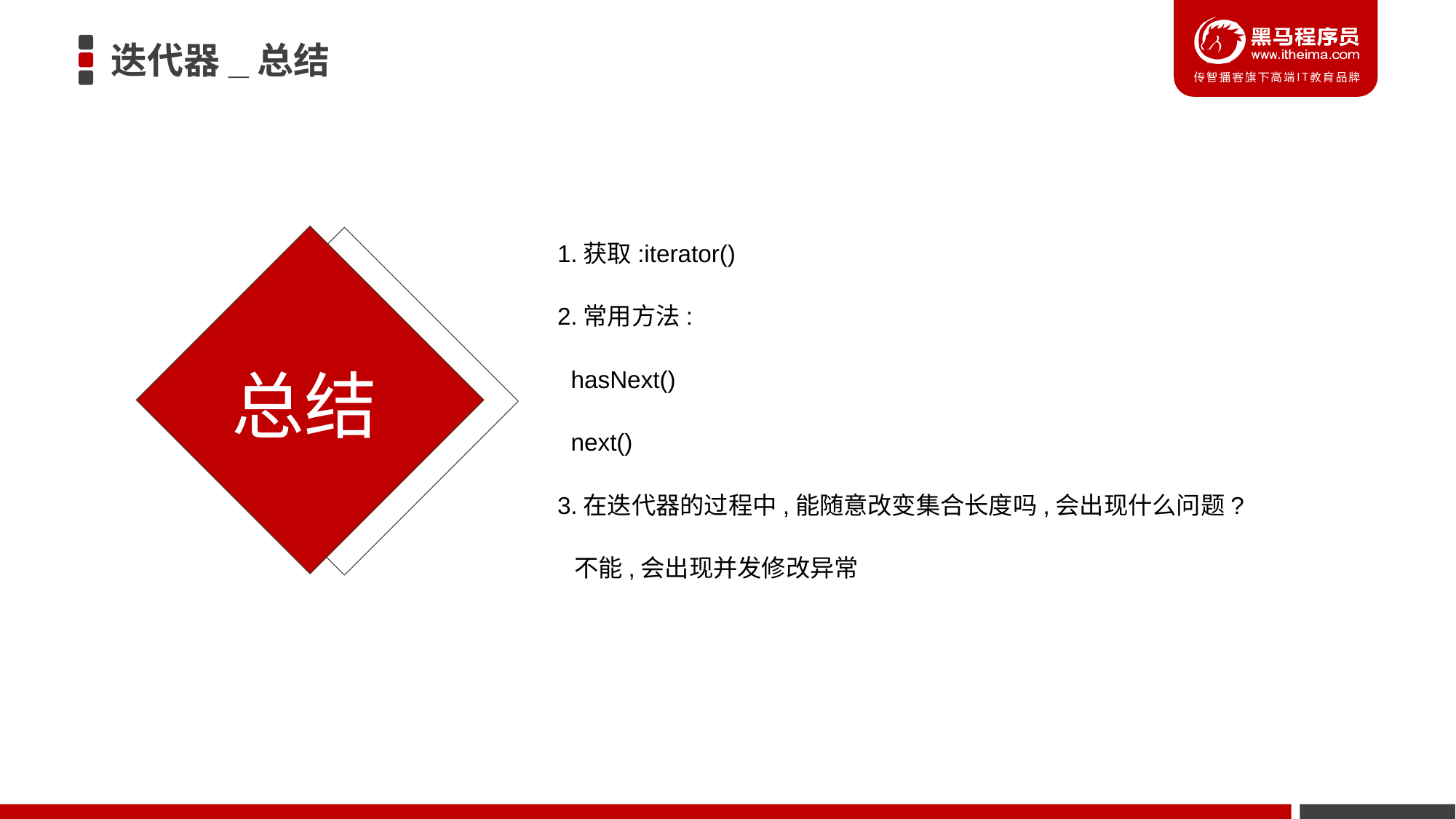

# 迭代器_总结
1.获取:iterator()
2.常用方法:
  hasNext()
  next()
3.在迭代器的过程中,能随意改变集合长度吗,会出现什么问题?
  不能,会出现并发修改异常